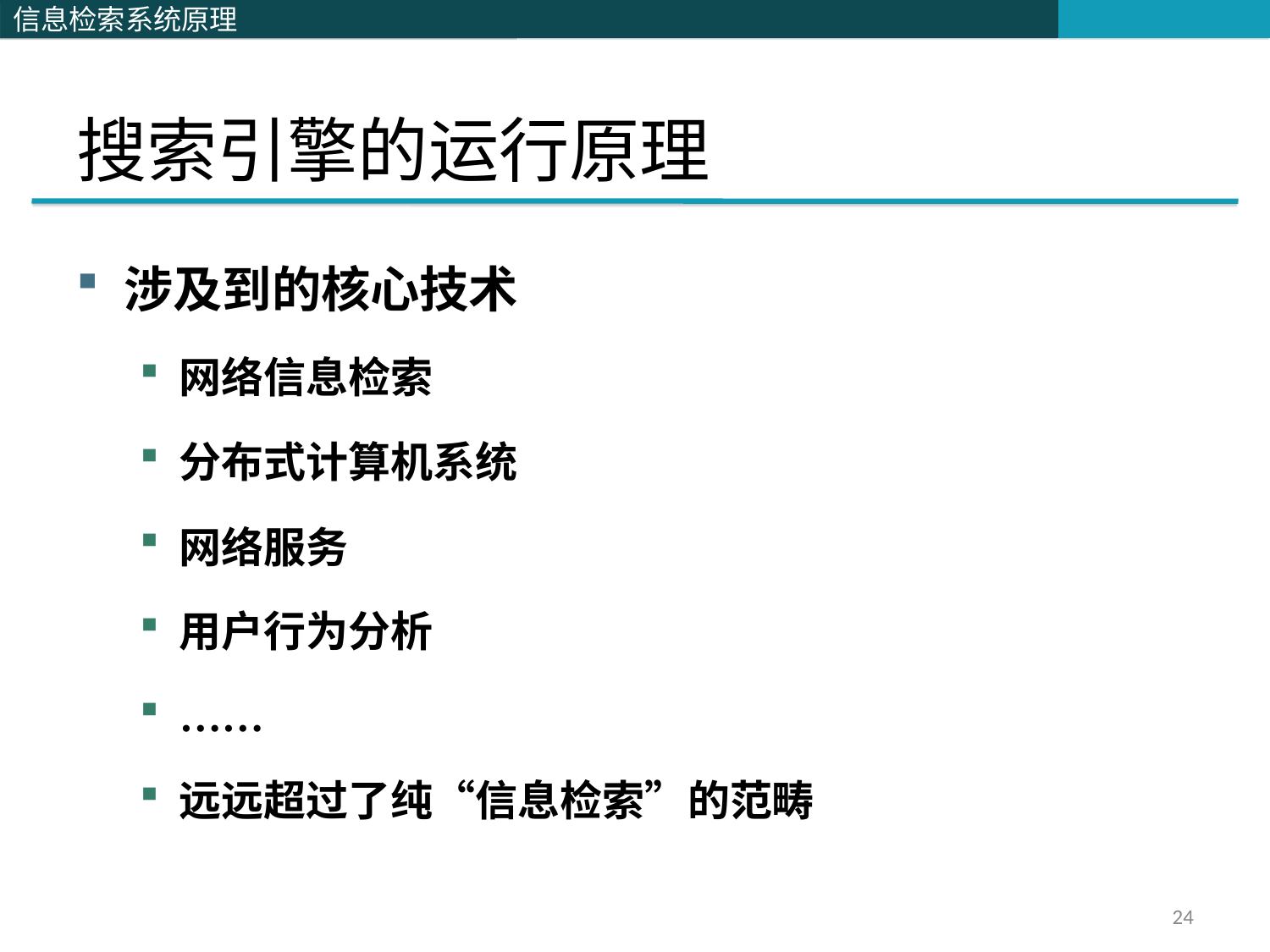

# 搜索引擎的运行原理
涉及到的核心技术
网络信息检索
分布式计算机系统
网络服务
用户行为分析
……
远远超过了纯“信息检索”的范畴

24